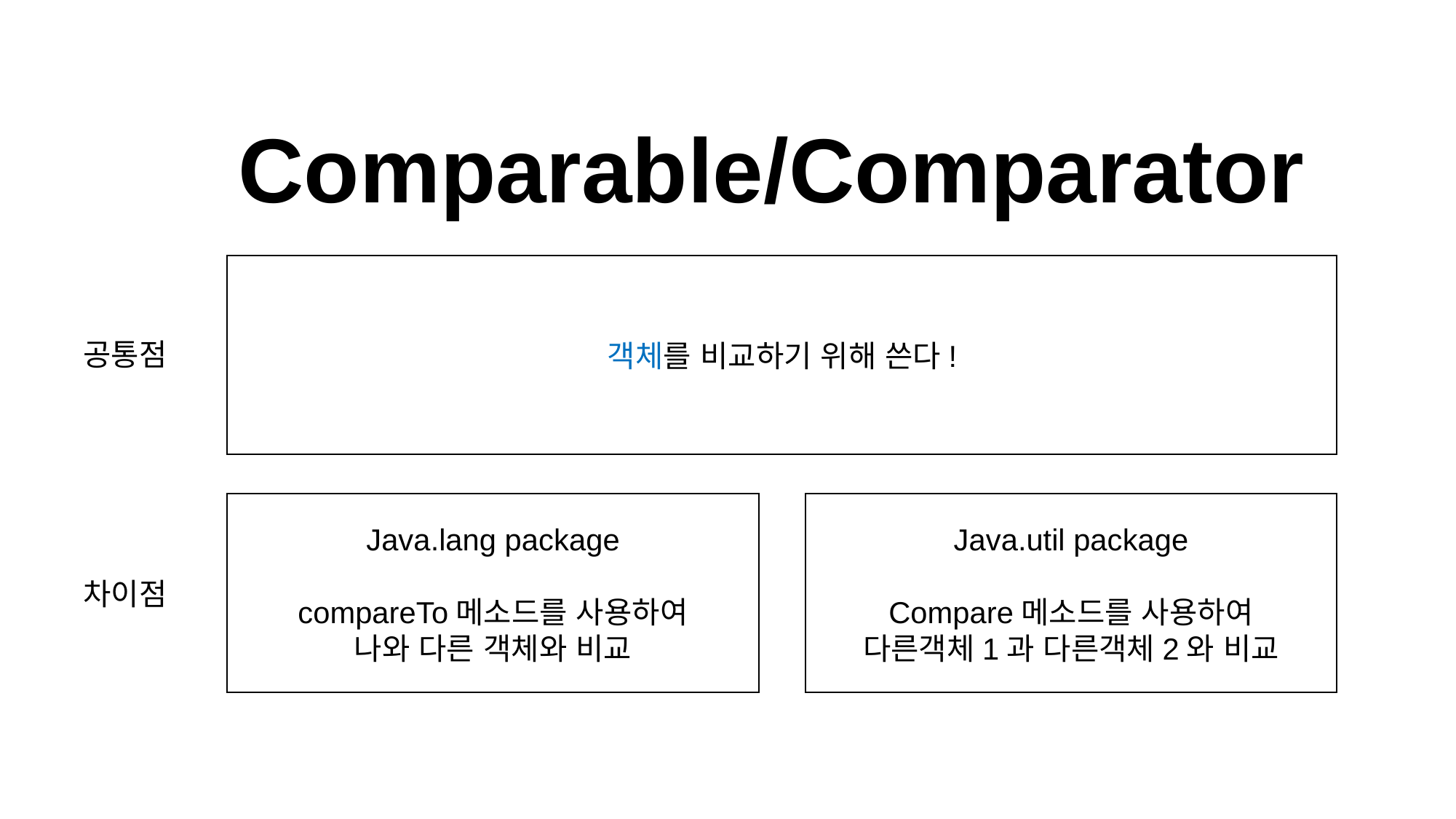

# Comparable/Comparator
객체를 비교하기 위해 쓴다!
공통점
Java.lang package

compareTo메소드를 사용하여
나와 다른 객체와 비교
Java.util package

Compare메소드를 사용하여
다른객체1과 다른객체2와 비교
차이점